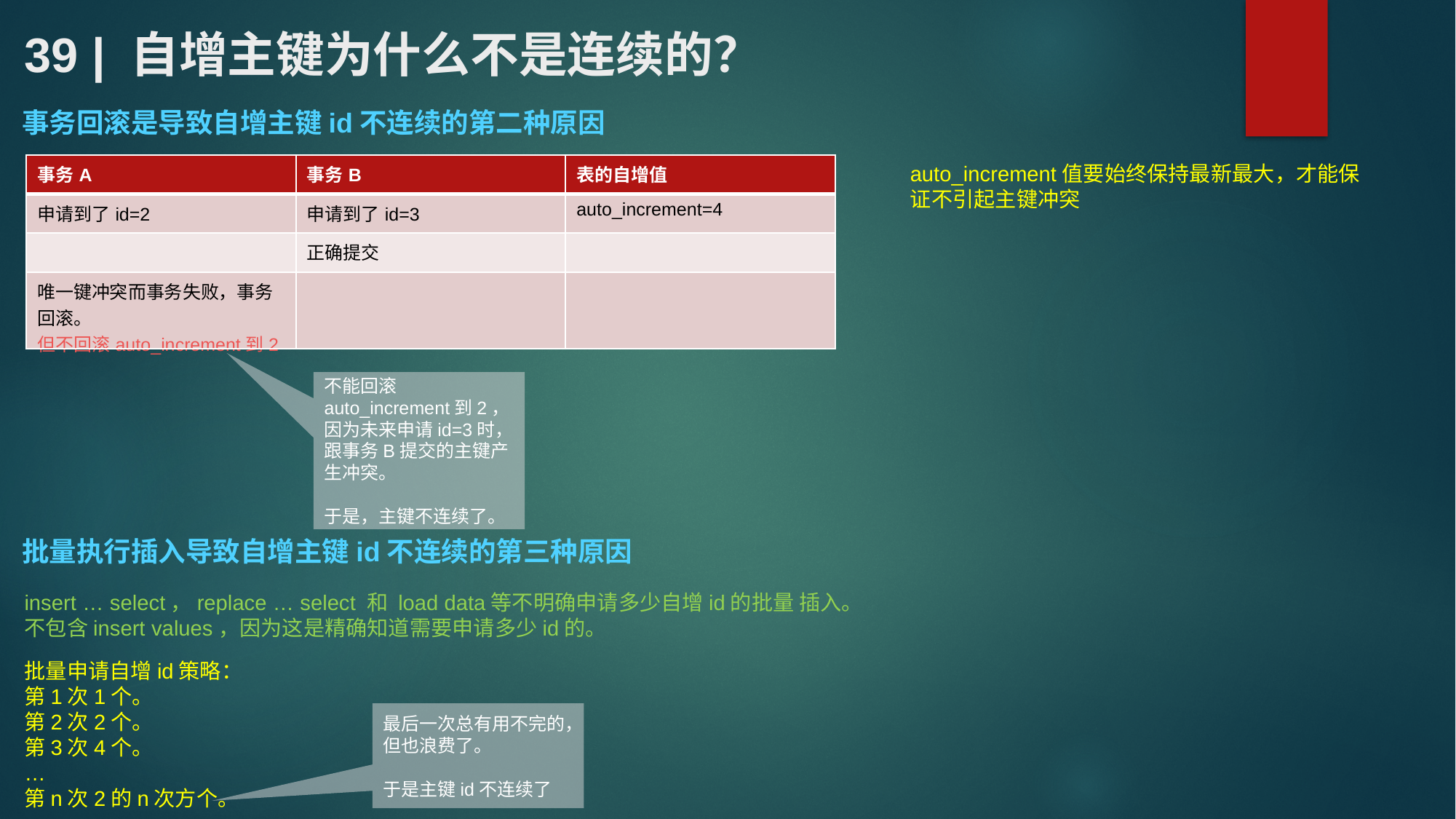

# 39 | 自增主键为什么不是连续的？
事务回滚是导致自增主键id不连续的第二种原因
| 事务A | 事务B | 表的自增值 |
| --- | --- | --- |
| 申请到了id=2 | 申请到了id=3 | auto\_increment=4 |
|  | 正确提交 |  |
| 唯一键冲突而事务失败，事务回滚。 但不回滚auto\_increment到2 |  |  |
auto_increment值要始终保持最新最大，才能保证不引起主键冲突
不能回滚auto_increment到2，因为未来申请id=3时，跟事务B提交的主键产生冲突。

于是，主键不连续了。
批量执行插入导致自增主键id不连续的第三种原因
insert … select，replace … select 和 load data等不明确申请多少自增id的批量 插入。
不包含insert values，因为这是精确知道需要申请多少id的。
批量申请自增id策略：
第1次1个。
第2次2个。
第3次4个。
…
第n次2的n次方个。
最后一次总有用不完的，但也浪费了。

于是主键id不连续了